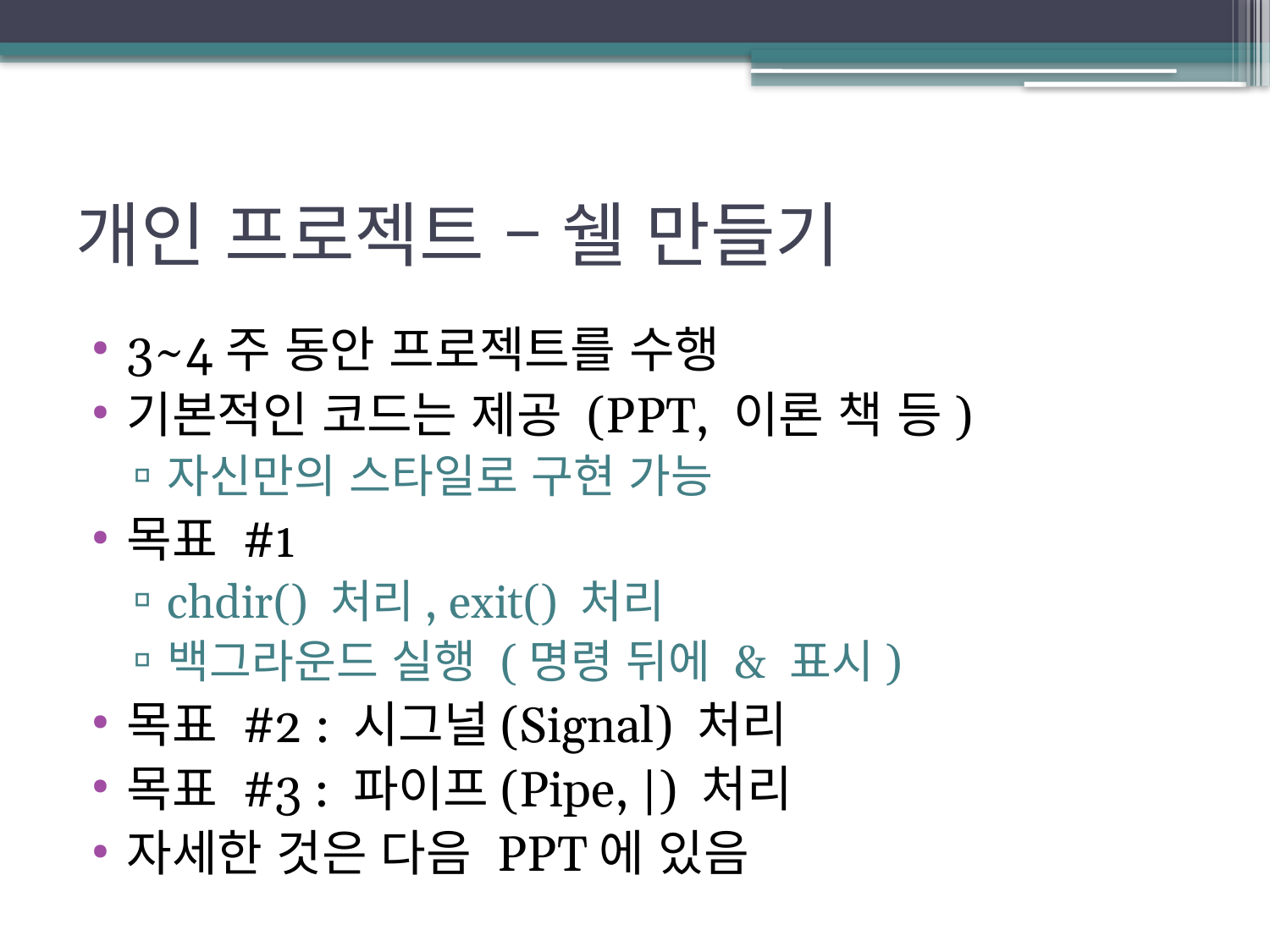

# 개인 프로젝트 – 쉘 만들기
3~4주 동안 프로젝트를 수행
기본적인 코드는 제공 (PPT, 이론 책 등)
자신만의 스타일로 구현 가능
목표 #1
chdir() 처리, exit() 처리
백그라운드 실행 (명령 뒤에 & 표시)
목표 #2 : 시그널(Signal) 처리
목표 #3 : 파이프(Pipe, |) 처리
자세한 것은 다음 PPT에 있음